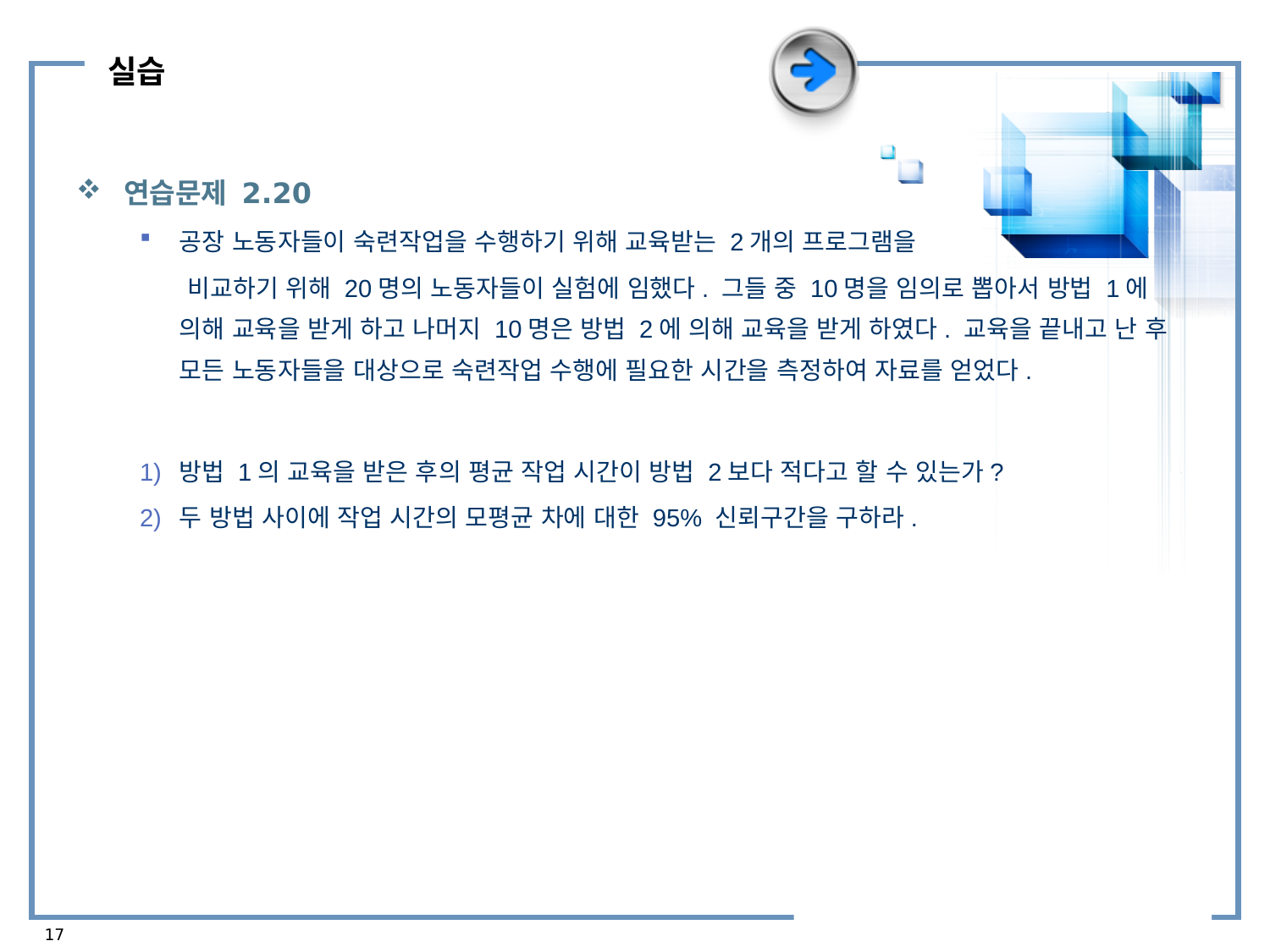

# 실습
연습문제 2.20
공장 노동자들이 숙련작업을 수행하기 위해 교육받는 2개의 프로그램을
      비교하기 위해 20명의 노동자들이 실험에 임했다. 그들 중 10명을 임의로 뽑아서 방법 1에 의해 교육을 받게 하고 나머지 10명은 방법 2에 의해 교육을 받게 하였다. 교육을 끝내고 난 후 모든 노동자들을 대상으로 숙련작업 수행에 필요한 시간을 측정하여 자료를 얻었다.

방법 1의 교육을 받은 후의 평균 작업 시간이 방법 2보다 적다고 할 수 있는가?
두 방법 사이에 작업 시간의 모평균 차에 대한 95% 신뢰구간을 구하라.

17